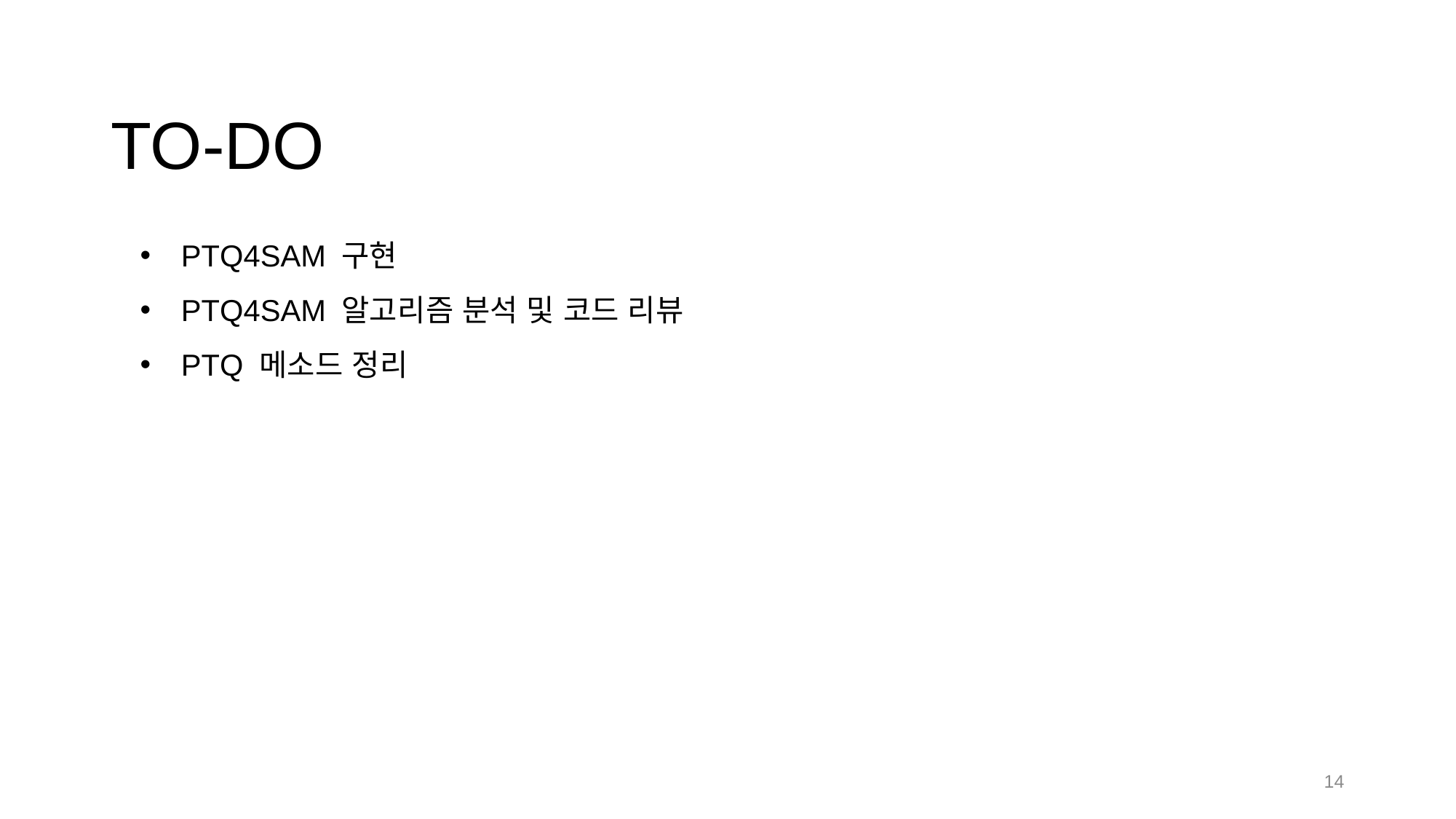

# TO-DO

PTQ4SAM 구현
PTQ4SAM 알고리즘 분석 및 코드 리뷰
PTQ 메소드 정리

14